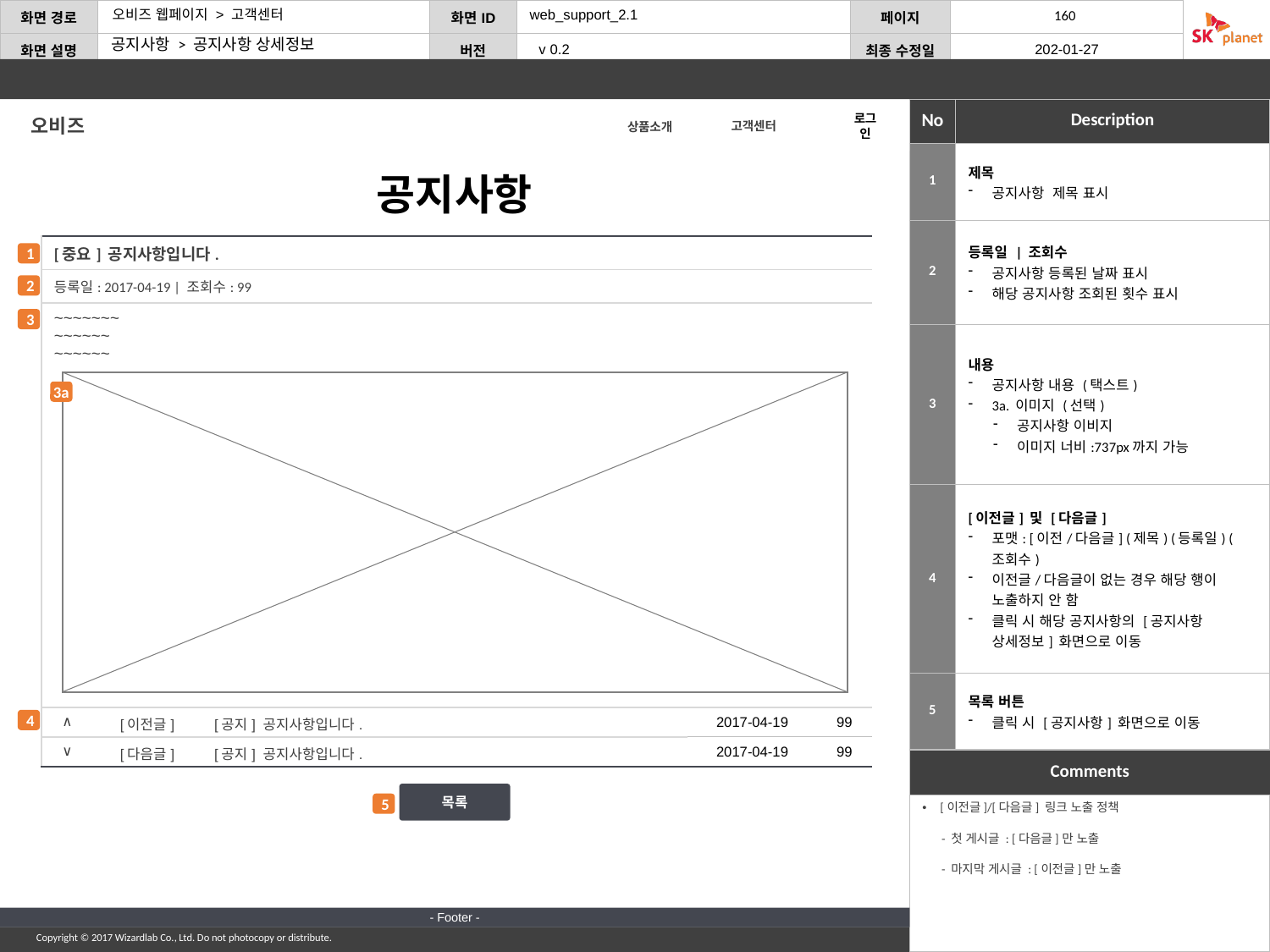

web_support_2.1
160
공지사항 > 공지사항 상세정보

오비즈
로그인
고객센터
상품소개
| 1 | 제목 공지사항 제목 표시 |
| --- | --- |
| 2 | 등록일 | 조회수 공지사항 등록된 날짜 표시 해당 공지사항 조회된 횟수 표시 |
| 3 | 내용 공지사항 내용 (택스트) 3a. 이미지 (선택) 공지사항 이비지 이미지 너비:737px까지 가능 |
| 4 | [이전글] 및 [다음글] 포맷: [이전/다음글] (제목) (등록일) (조회수) 이전글/다음글이 없는 경우 해당 행이 노출하지 안 함 클릭 시 해당 공지사항의 [공지사항 상세정보] 화면으로 이동 |
| 5 | 목록 버튼 클릭 시 [공지사항] 화면으로 이동 |
공지사항
| [중요] 공지사항입니다. |  |  |  |  |
| --- | --- | --- | --- | --- |
| 등록일: 2017-04-19 | 조회수: 99 |  |  |  |  |
| ~~~~~~~ ~~~~~~ ~~~~~~ |  |  |  |  |
| ∧ | [이전글] | [공지] 공지사항입니다. | 2017-04-19 | 99 |
| ∨ | [다음글] | [공지] 공지사항입니다. | 2017-04-19 | 99 |
1
2
3

3a

4
목록
5
[이전글]/[다음글] 링크 노출 정책
       - 첫 게시글 : [다음글]만 노출
       - 마지막 게시글 : [이전글]만 노출
- Footer -